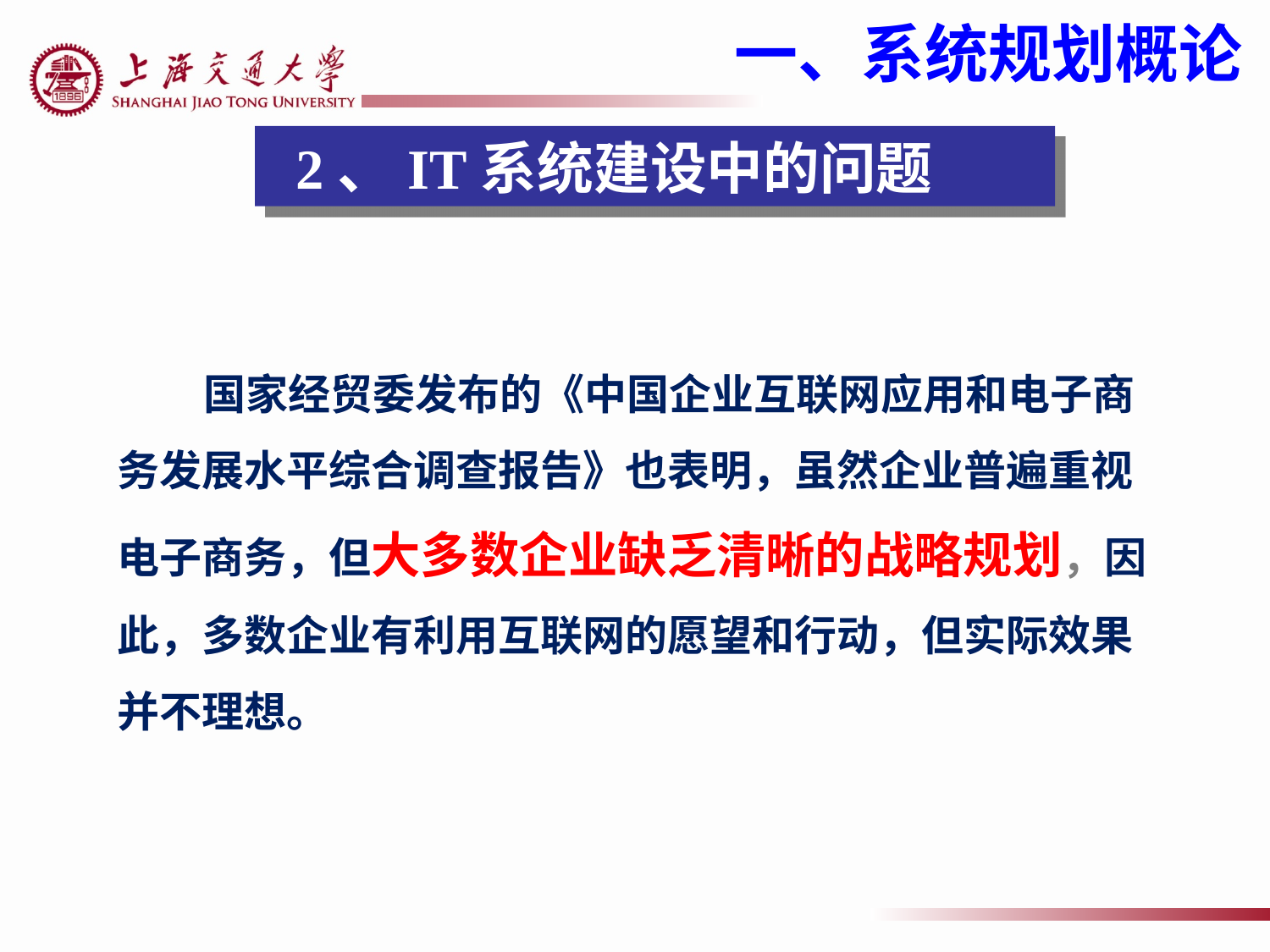

一、系统规划概论
  2、IT系统建设中的问题
        国家经贸委发布的《中国企业互联网应用和电子商务发展水平综合调查报告》也表明，虽然企业普遍重视电子商务，但大多数企业缺乏清晰的战略规划，因此，多数企业有利用互联网的愿望和行动，但实际效果并不理想。